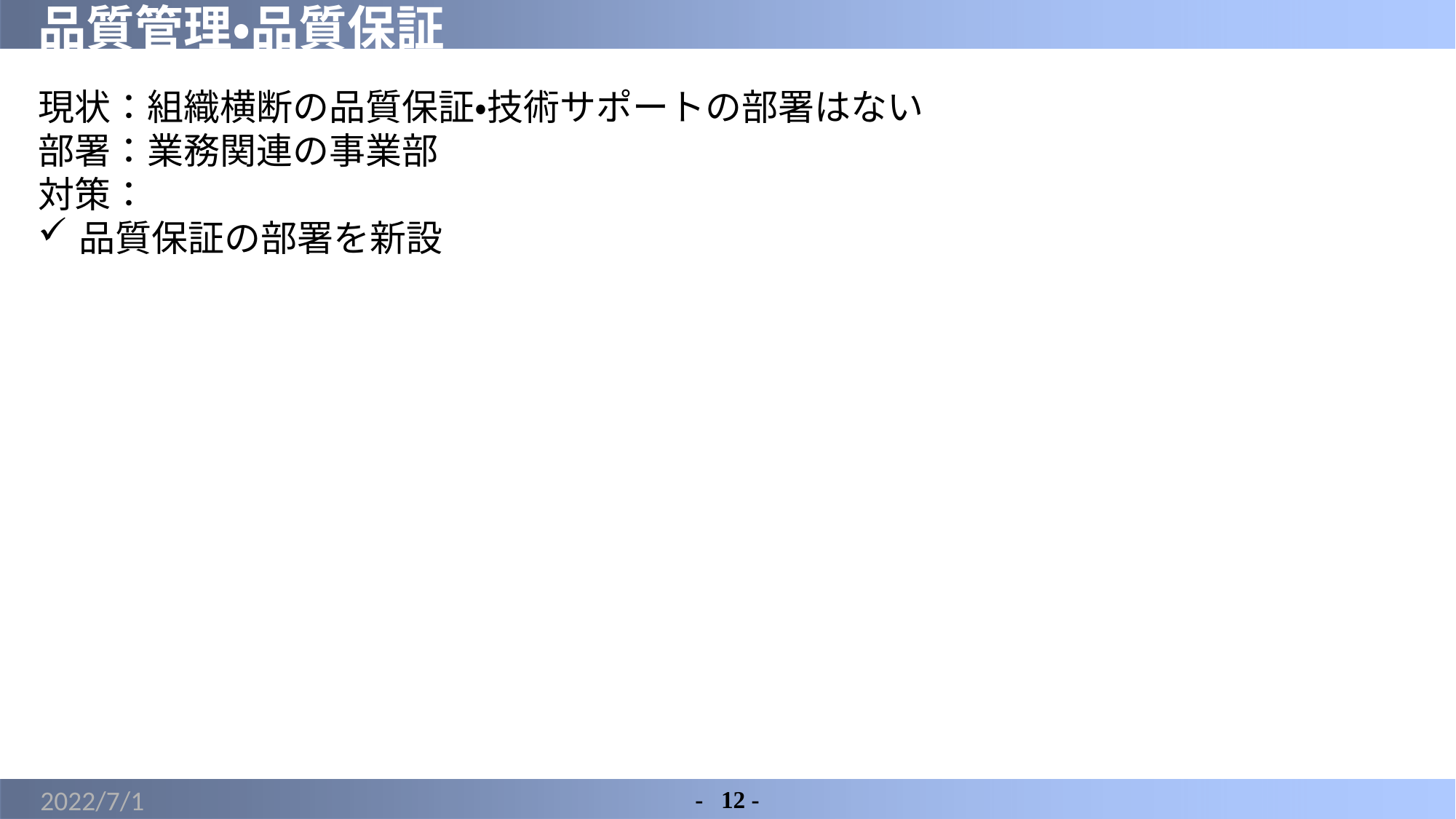

# 品質管理・品質保証
現状：組織横断の品質保証・技術サポートの部署はない
部署：業務関連の事業部
対策：
品質保証の部署を新設
2022/7/1
-	12 -